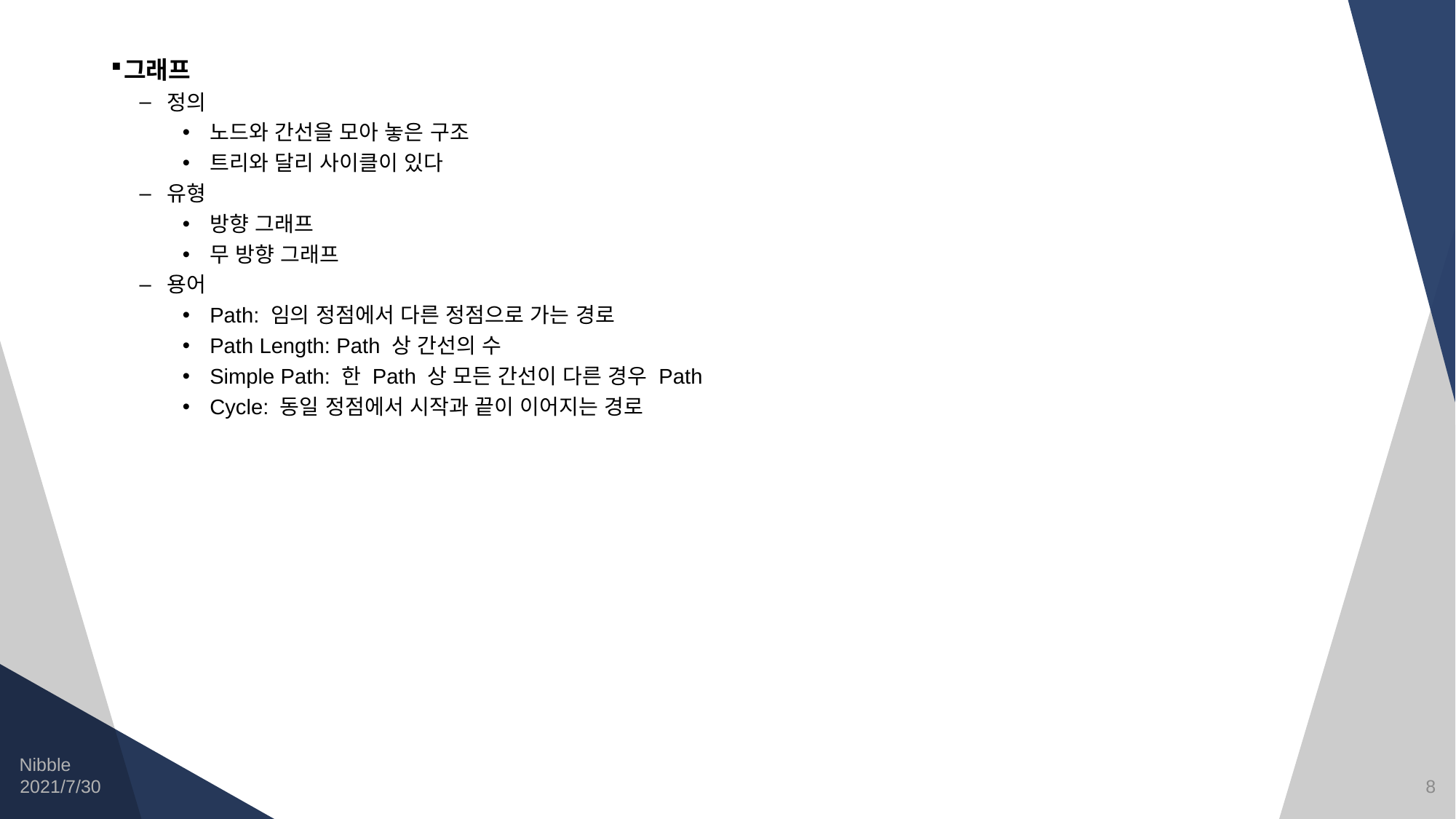

그래프
정의
노드와 간선을 모아 놓은 구조
트리와 달리 사이클이 있다
유형
방향 그래프
무 방향 그래프
용어
Path: 임의 정점에서 다른 정점으로 가는 경로
Path Length: Path 상 간선의 수
Simple Path: 한 Path 상 모든 간선이 다른 경우 Path
Cycle: 동일 정점에서 시작과 끝이 이어지는 경로

Nibble
2021/7/30
8